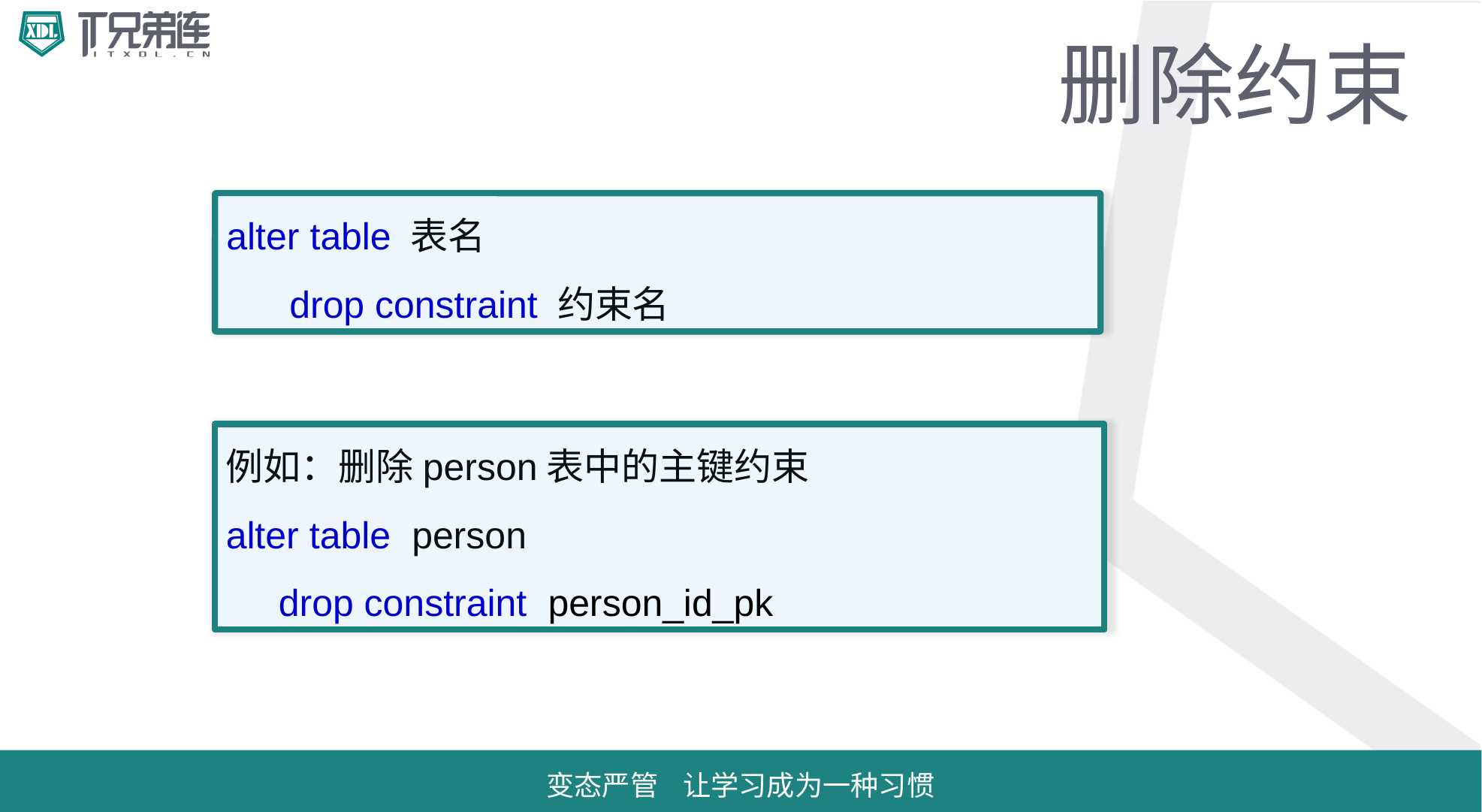

# 删除约束
alter table 表名
      drop constraint 约束名
例如：删除person表中的主键约束
alter table  person
     drop constraint  person_id_pk